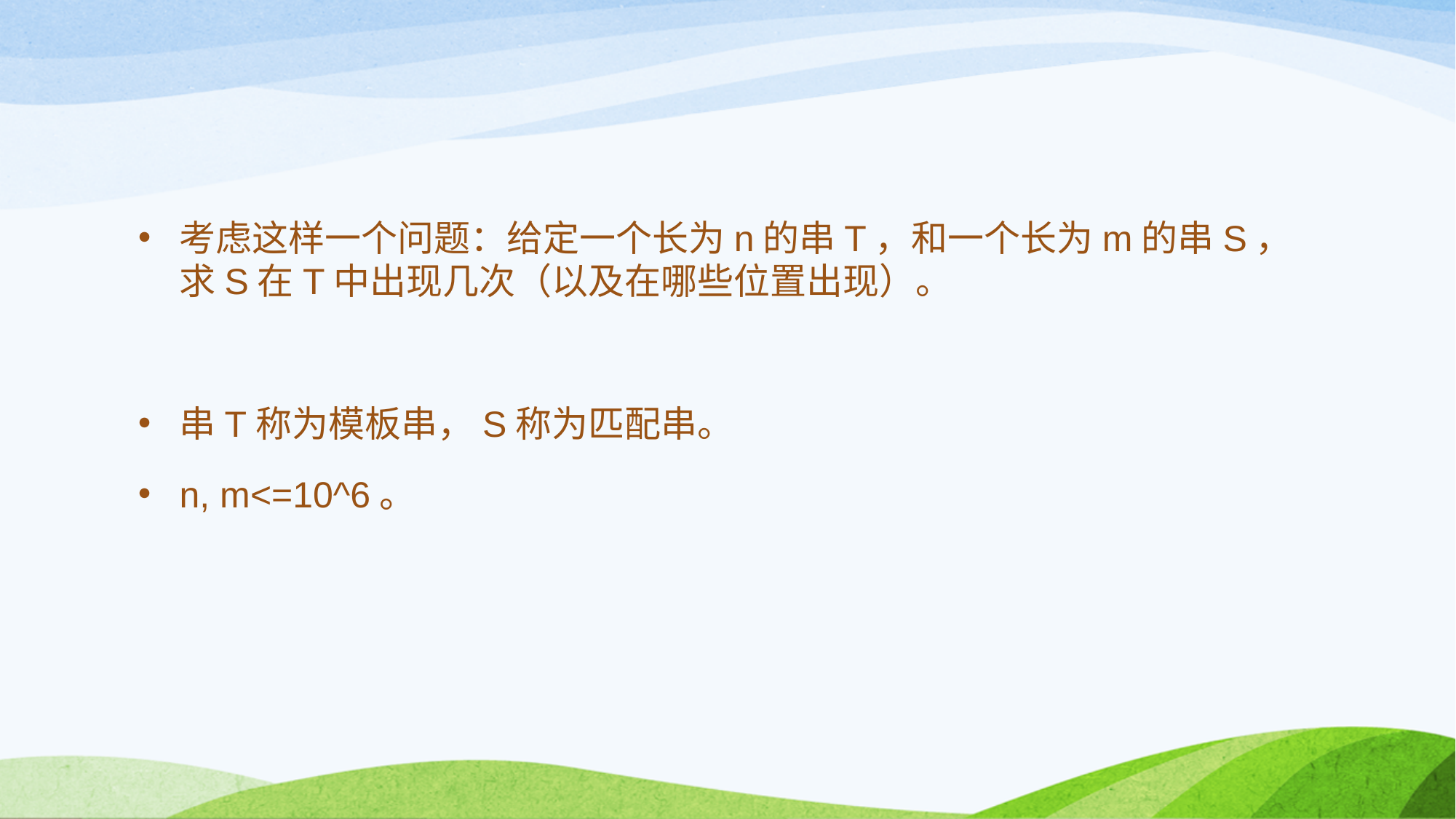

#
考虑这样一个问题：给定一个长为n的串T，和一个长为m的串S，求S在T中出现几次（以及在哪些位置出现）。

串T称为模板串，S称为匹配串。
n, m<=10^6。